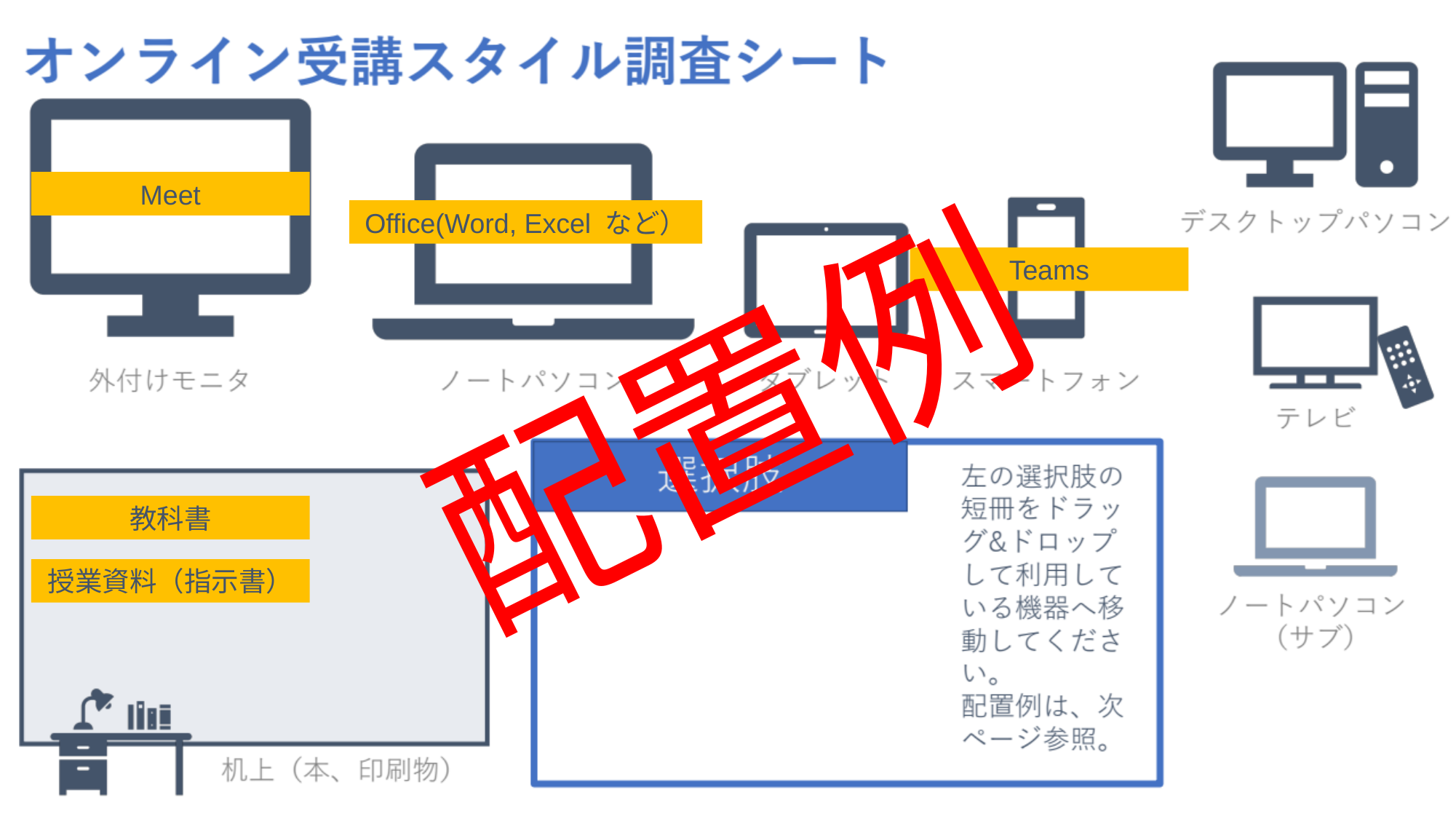

Meet
Office(Word, Excel など）
Teams
配置例
教科書
授業資料（指示書）